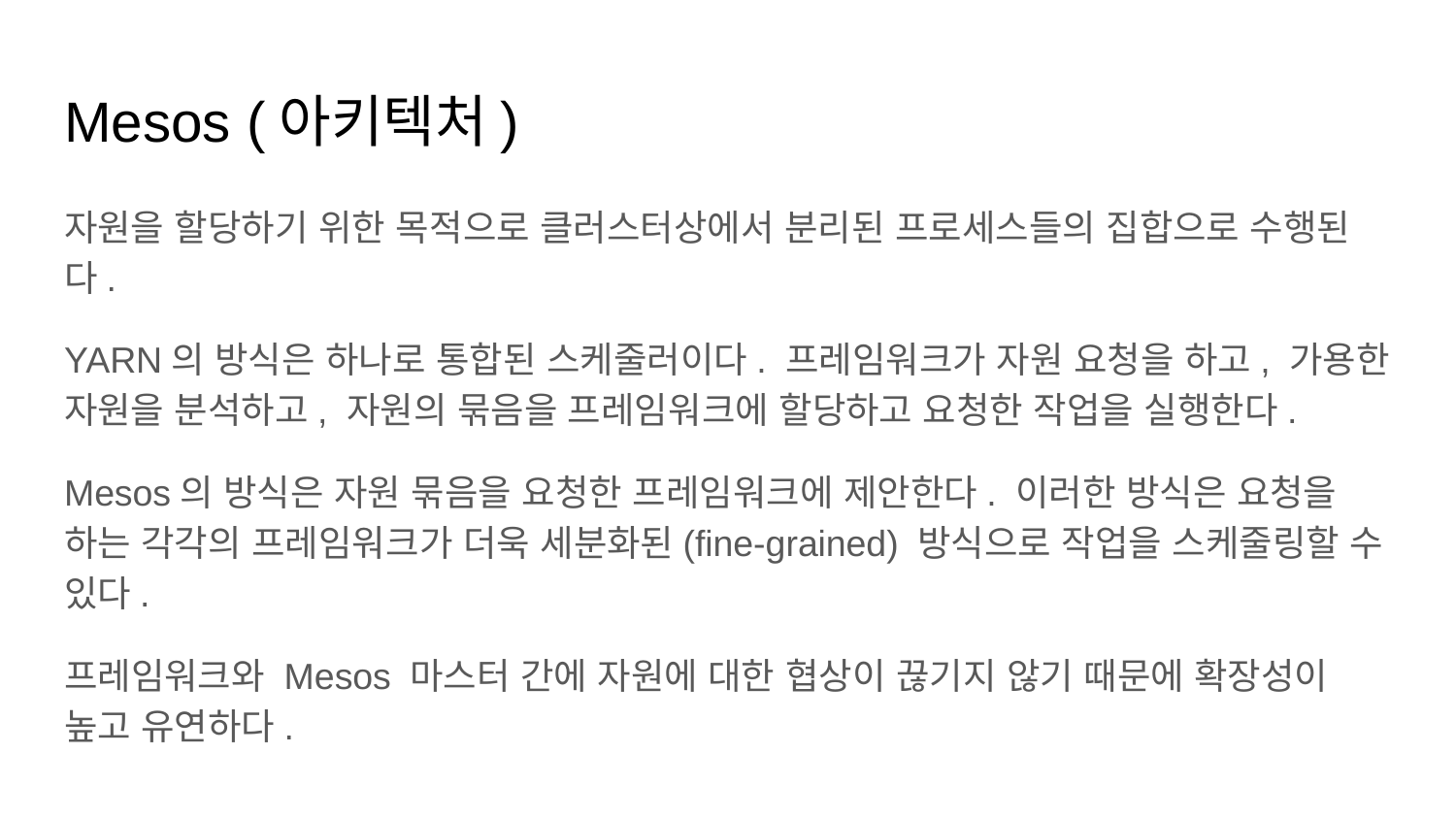

# Mesos (아키텍처)
자원을 할당하기 위한 목적으로 클러스터상에서 분리된 프로세스들의 집합으로 수행된다.
YARN의 방식은 하나로 통합된 스케줄러이다. 프레임워크가 자원 요청을 하고, 가용한 자원을 분석하고, 자원의 묶음을 프레임워크에 할당하고 요청한 작업을 실행한다.
Mesos의 방식은 자원 묶음을 요청한 프레임워크에 제안한다. 이러한 방식은 요청을 하는 각각의 프레임워크가 더욱 세분화된(fine-grained) 방식으로 작업을 스케줄링할 수 있다.
프레임워크와 Mesos 마스터 간에 자원에 대한 협상이 끊기지 않기 때문에 확장성이 높고 유연하다.